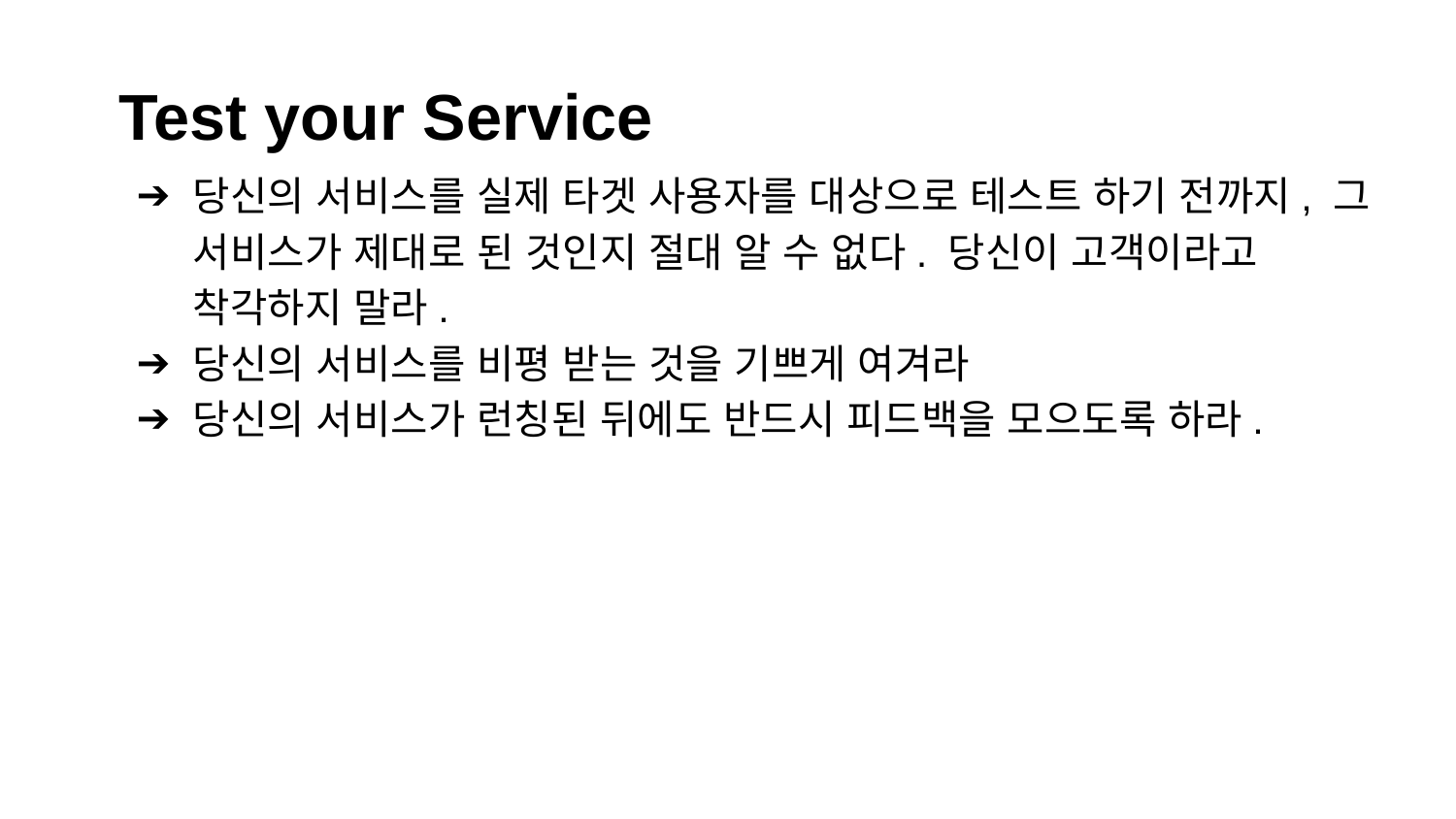

Test your Service
당신의 서비스를 실제 타겟 사용자를 대상으로 테스트 하기 전까지, 그 서비스가 제대로 된 것인지 절대 알 수 없다. 당신이 고객이라고 착각하지 말라.
당신의 서비스를 비평 받는 것을 기쁘게 여겨라
당신의 서비스가 런칭된 뒤에도 반드시 피드백을 모으도록 하라.